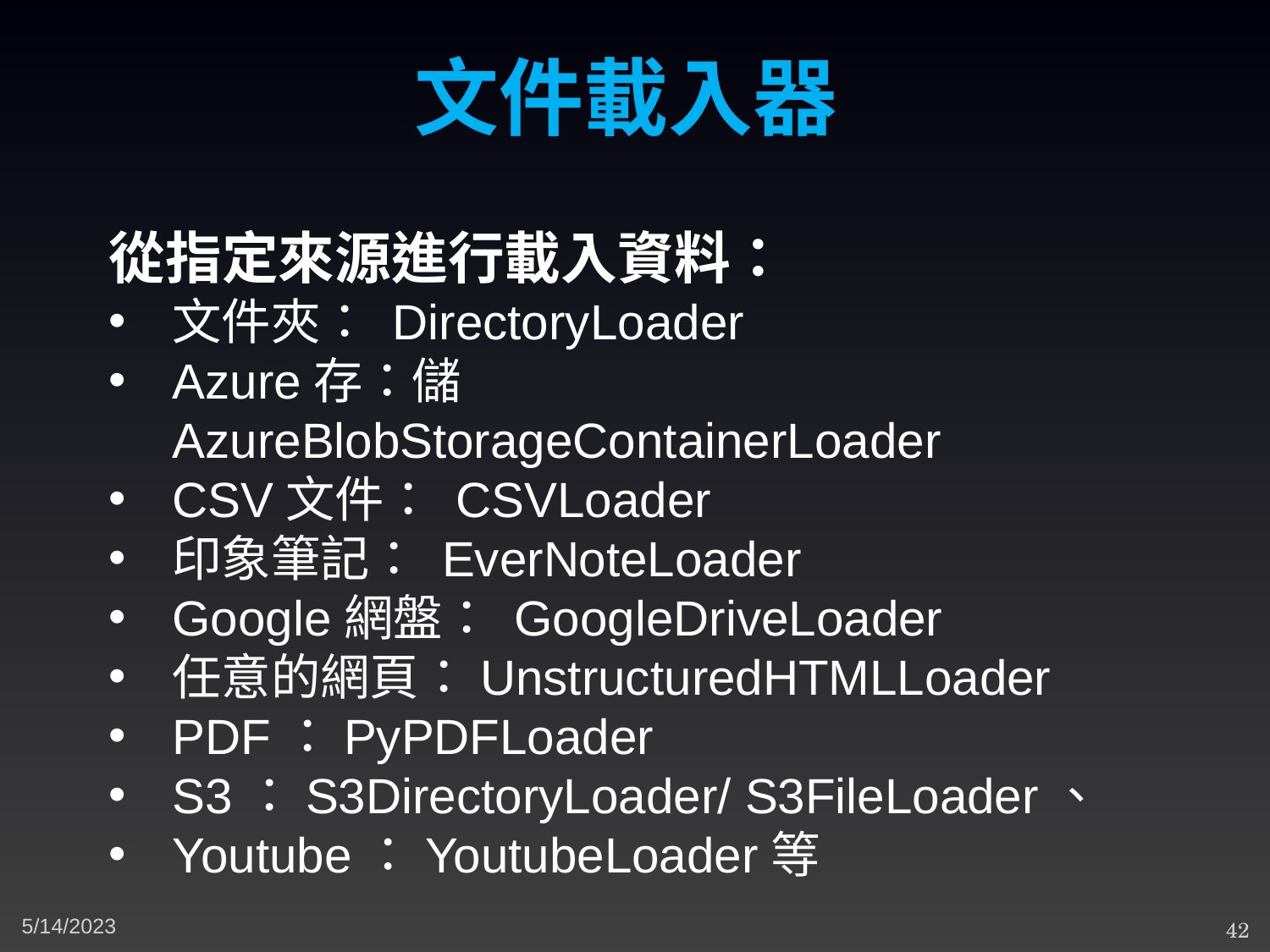

文件載入器
從指定來源進行載入資料：
文件夾： DirectoryLoader
Azure存：儲AzureBlobStorageContainerLoader
CSV文件： CSVLoader
印象筆記： EverNoteLoader
Google網盤： GoogleDriveLoader
任意的網頁：UnstructuredHTMLLoader
PDF：PyPDFLoader
S3：S3DirectoryLoader/ S3FileLoader、
Youtube：YoutubeLoader等

5/14/2023
42